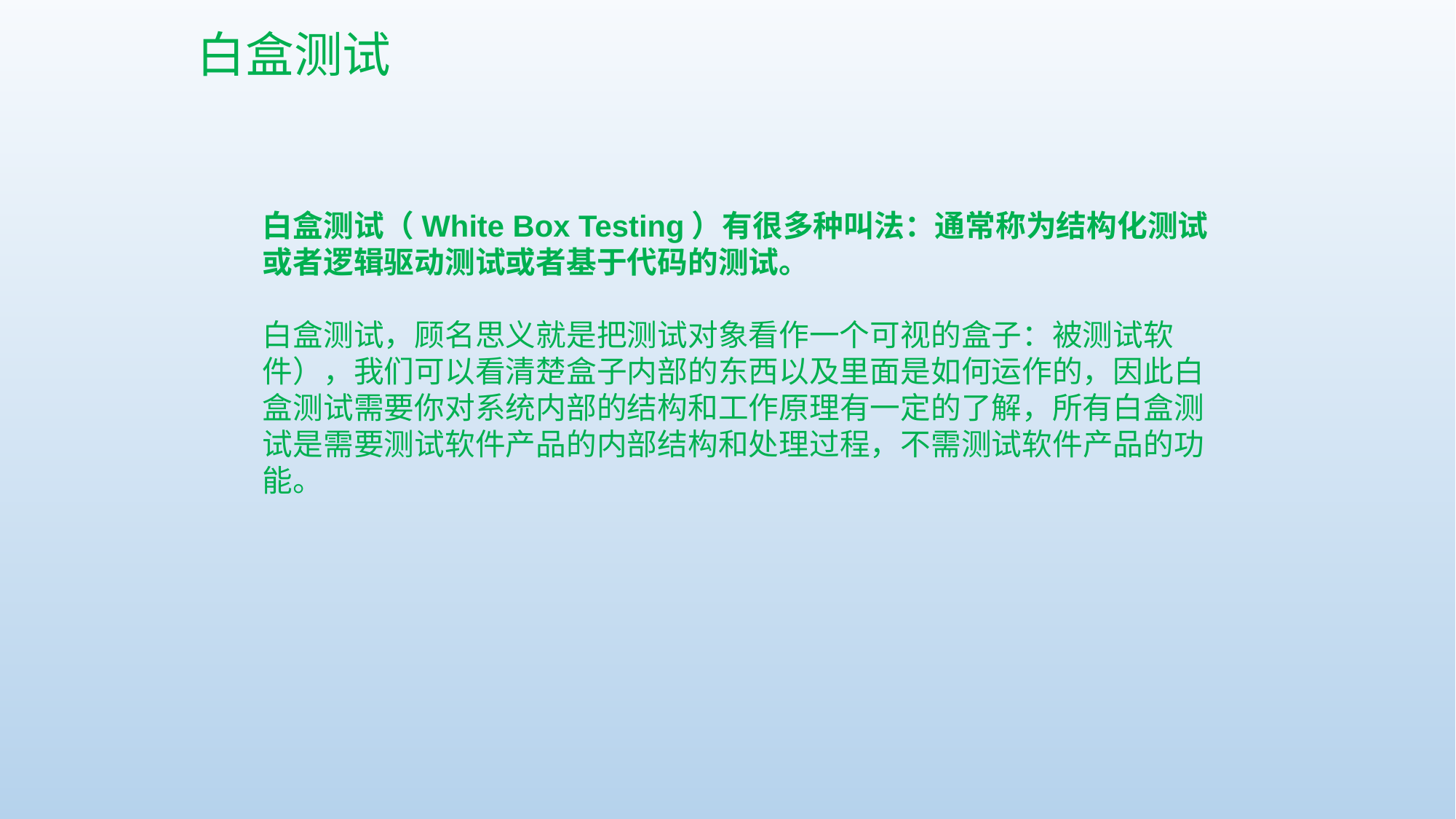

白盒测试
白盒测试（White Box Testing）有很多种叫法：通常称为结构化测试或者逻辑驱动测试或者基于代码的测试。

白盒测试，顾名思义就是把测试对象看作一个可视的盒子：被测试软件），我们可以看清楚盒子内部的东西以及里面是如何运作的，因此白盒测试需要你对系统内部的结构和工作原理有一定的了解，所有白盒测试是需要测试软件产品的内部结构和处理过程，不需测试软件产品的功能。